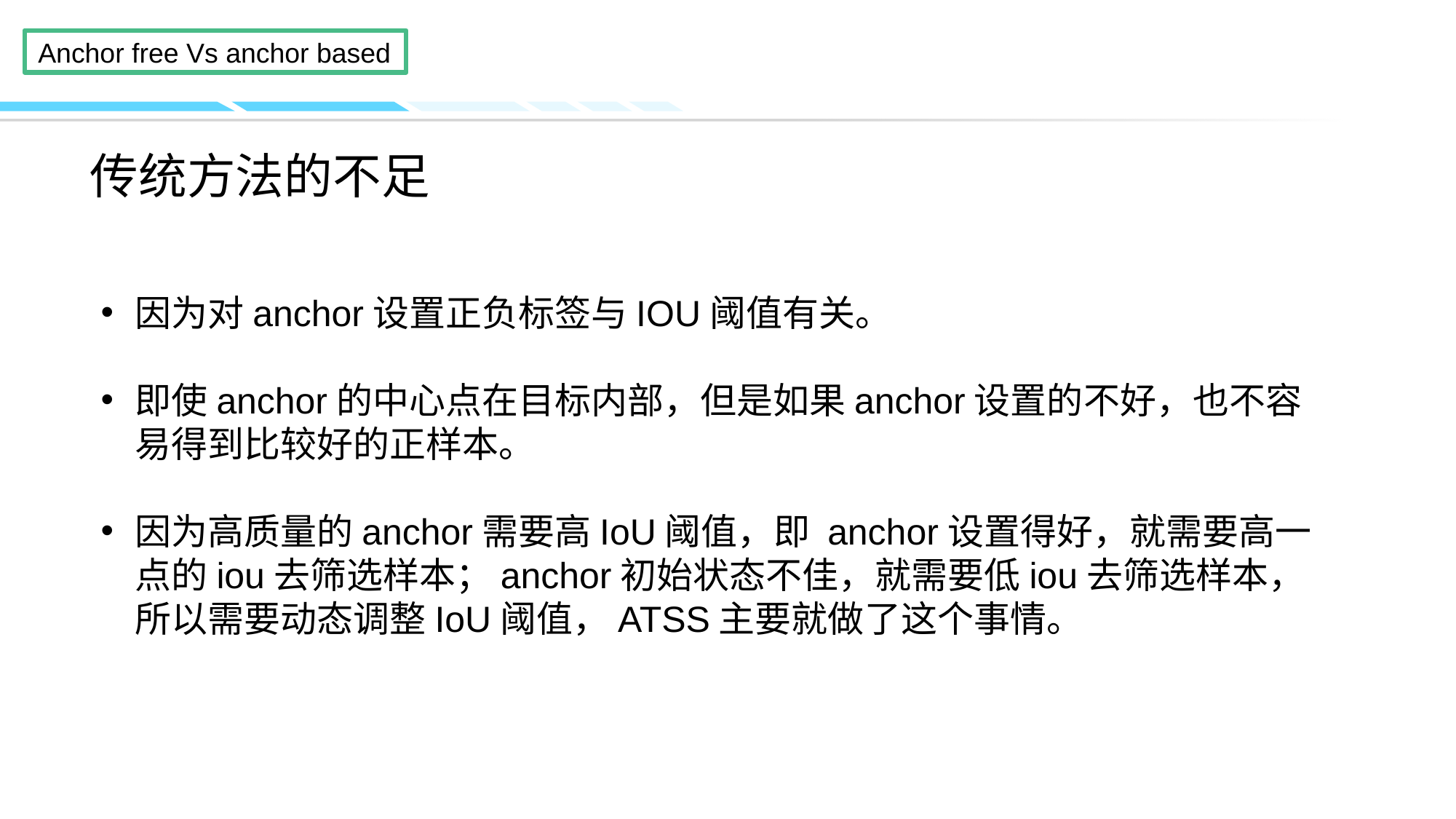

# 传统方法的不足
因为对anchor设置正负标签与IOU阈值有关。

即使anchor的中心点在目标内部，但是如果anchor设置的不好，也不容易得到比较好的正样本。

因为高质量的anchor需要高IoU阈值，即 anchor设置得好，就需要高一点的iou去筛选样本；anchor初始状态不佳，就需要低iou去筛选样本，所以需要动态调整IoU阈值，ATSS主要就做了这个事情。